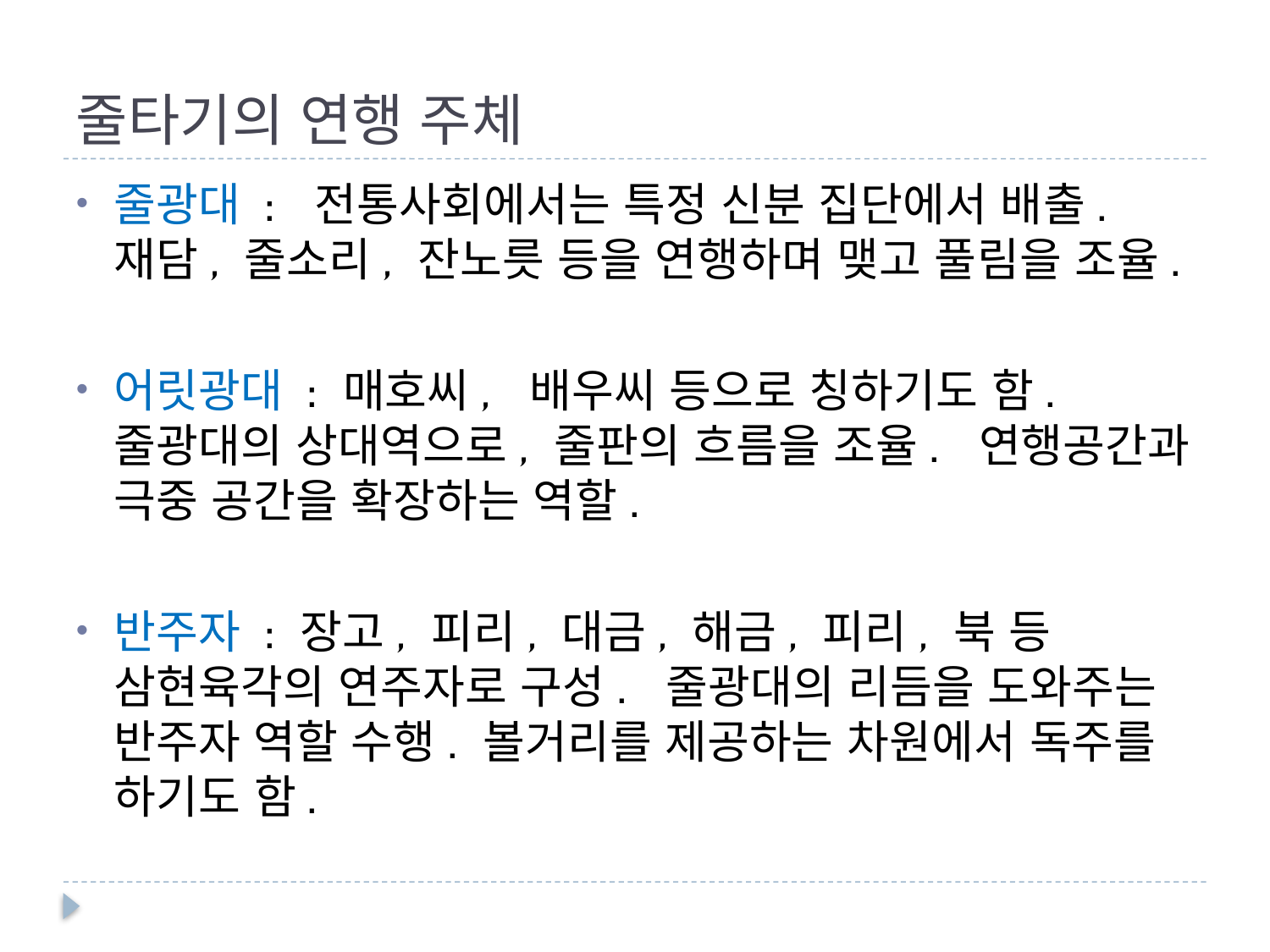

# 줄타기의 연행 주체
줄광대 :  전통사회에서는 특정 신분 집단에서 배출. 재담, 줄소리, 잔노릇 등을 연행하며 맺고 풀림을 조율.

어릿광대 : 매호씨,  배우씨 등으로 칭하기도 함. 줄광대의 상대역으로, 줄판의 흐름을 조율.  연행공간과 극중 공간을 확장하는 역할.

반주자 : 장고, 피리, 대금, 해금, 피리, 북 등 삼현육각의 연주자로 구성.  줄광대의 리듬을 도와주는 반주자 역할 수행. 볼거리를 제공하는 차원에서 독주를 하기도 함.